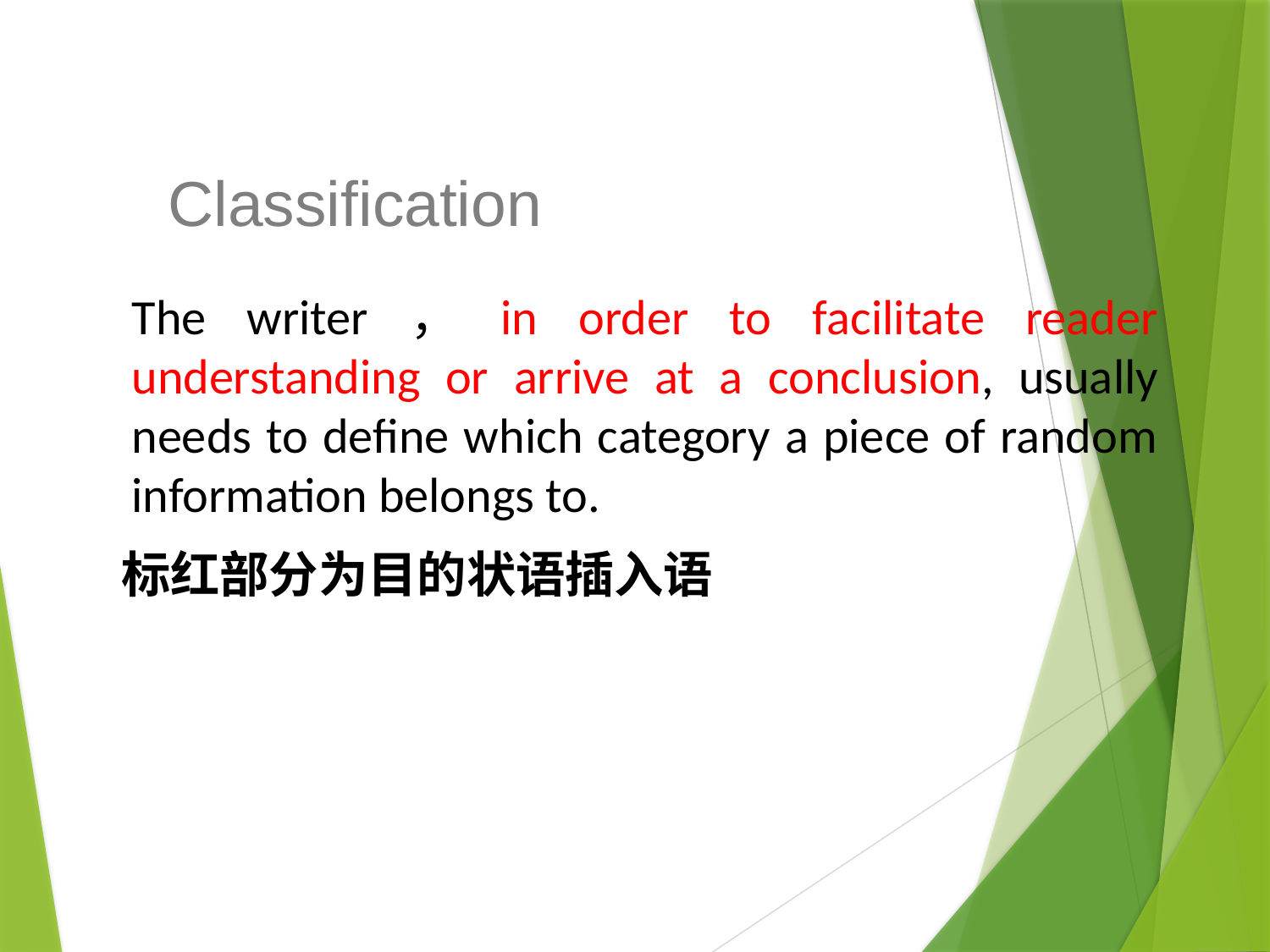

Classification
The writer，in order to facilitate reader understanding or arrive at a conclusion, usually needs to define which category a piece of random information belongs to.
标红部分为目的状语插入语